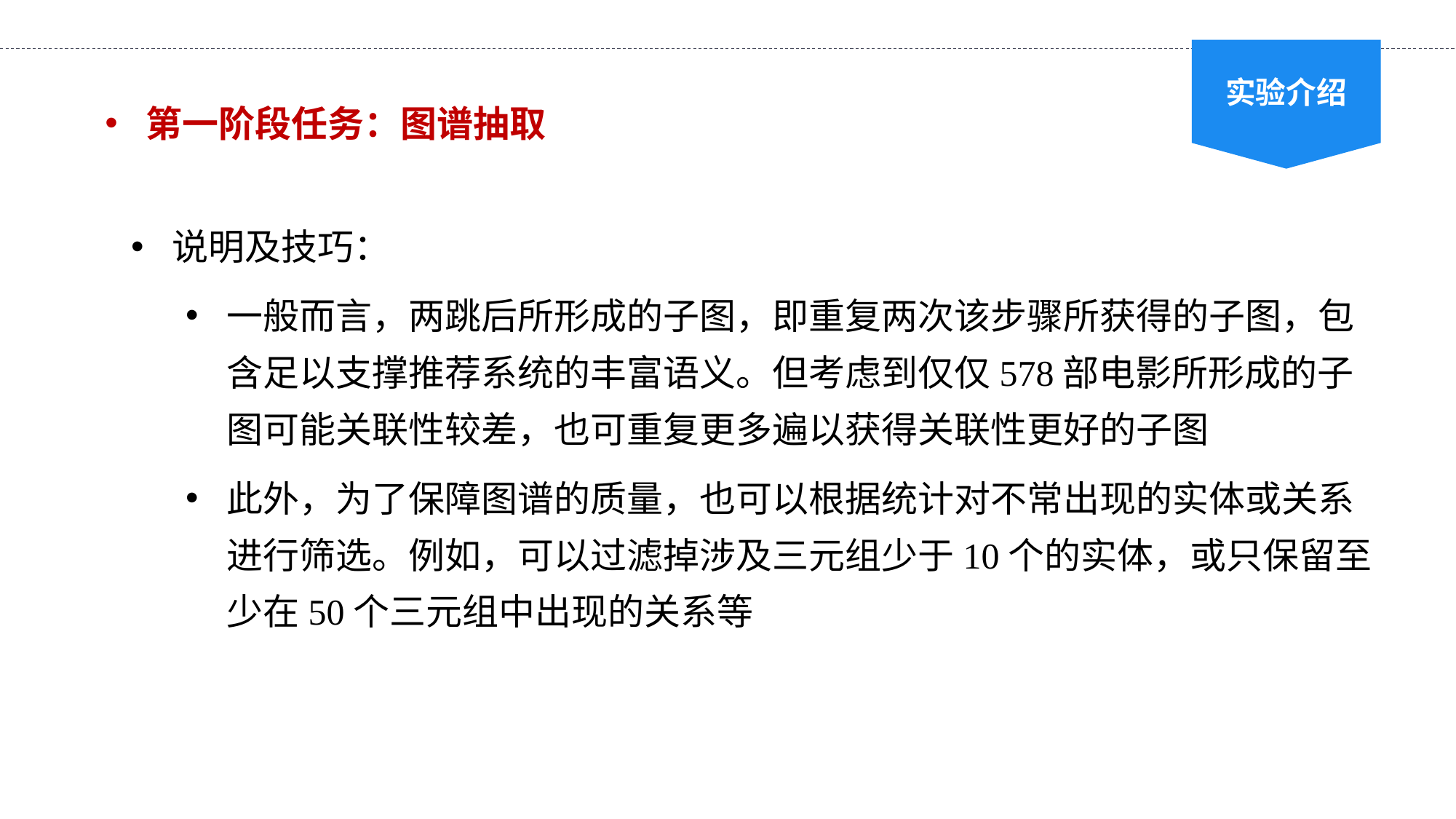

实验介绍
第一阶段任务：图谱抽取
说明及技巧：
一般而言，两跳后所形成的子图，即重复两次该步骤所获得的子图，包含足以支撑推荐系统的丰富语义。但考虑到仅仅578部电影所形成的子图可能关联性较差，也可重复更多遍以获得关联性更好的子图
此外，为了保障图谱的质量，也可以根据统计对不常出现的实体或关系进行筛选。例如，可以过滤掉涉及三元组少于10个的实体，或只保留至少在50个三元组中出现的关系等